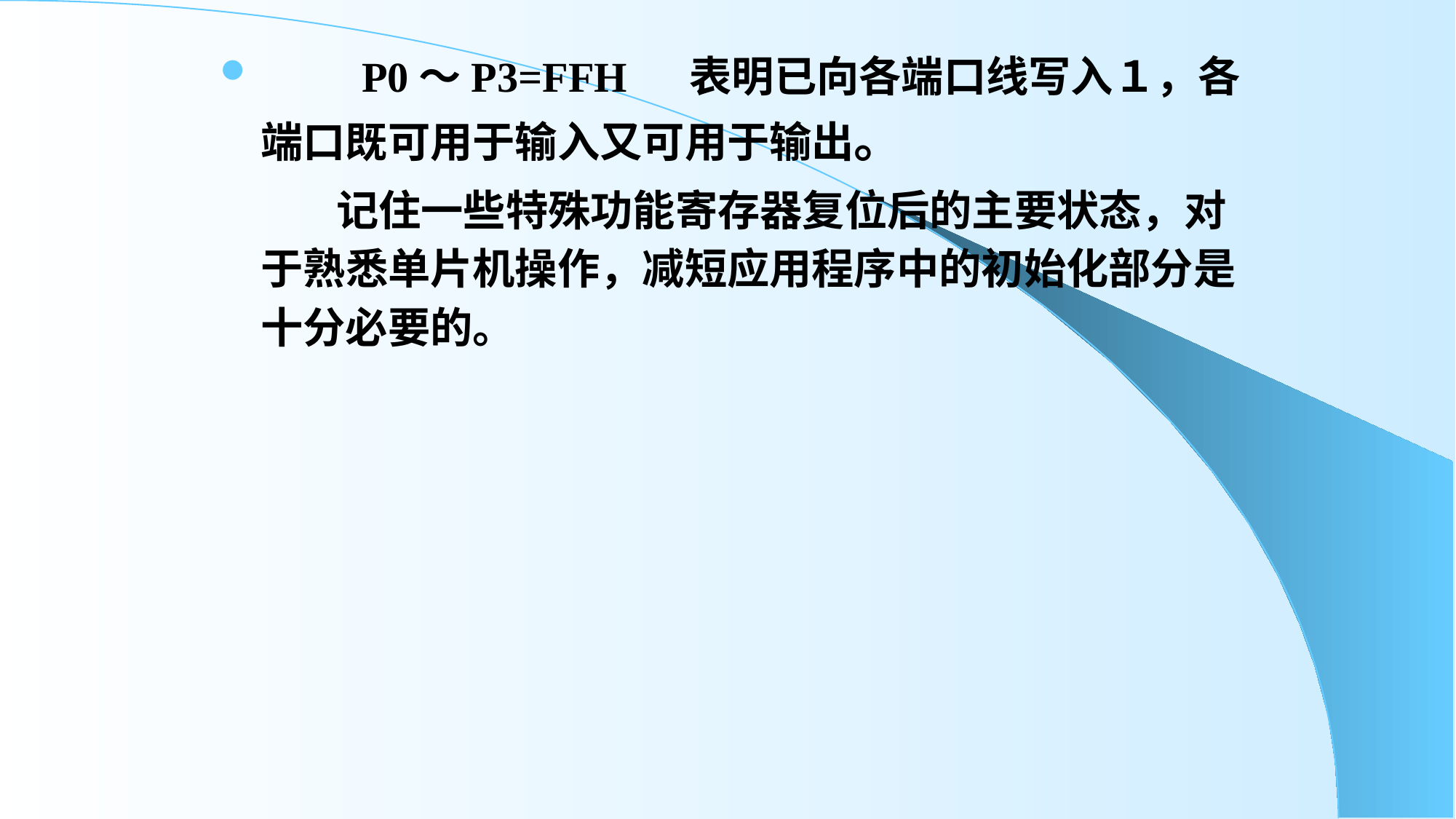

P0～P3=FFH　 表明已向各端口线写入１，各端口既可用于输入又可用于输出。
           记住一些特殊功能寄存器复位后的主要状态，对于熟悉单片机操作，减短应用程序中的初始化部分是十分必要的。